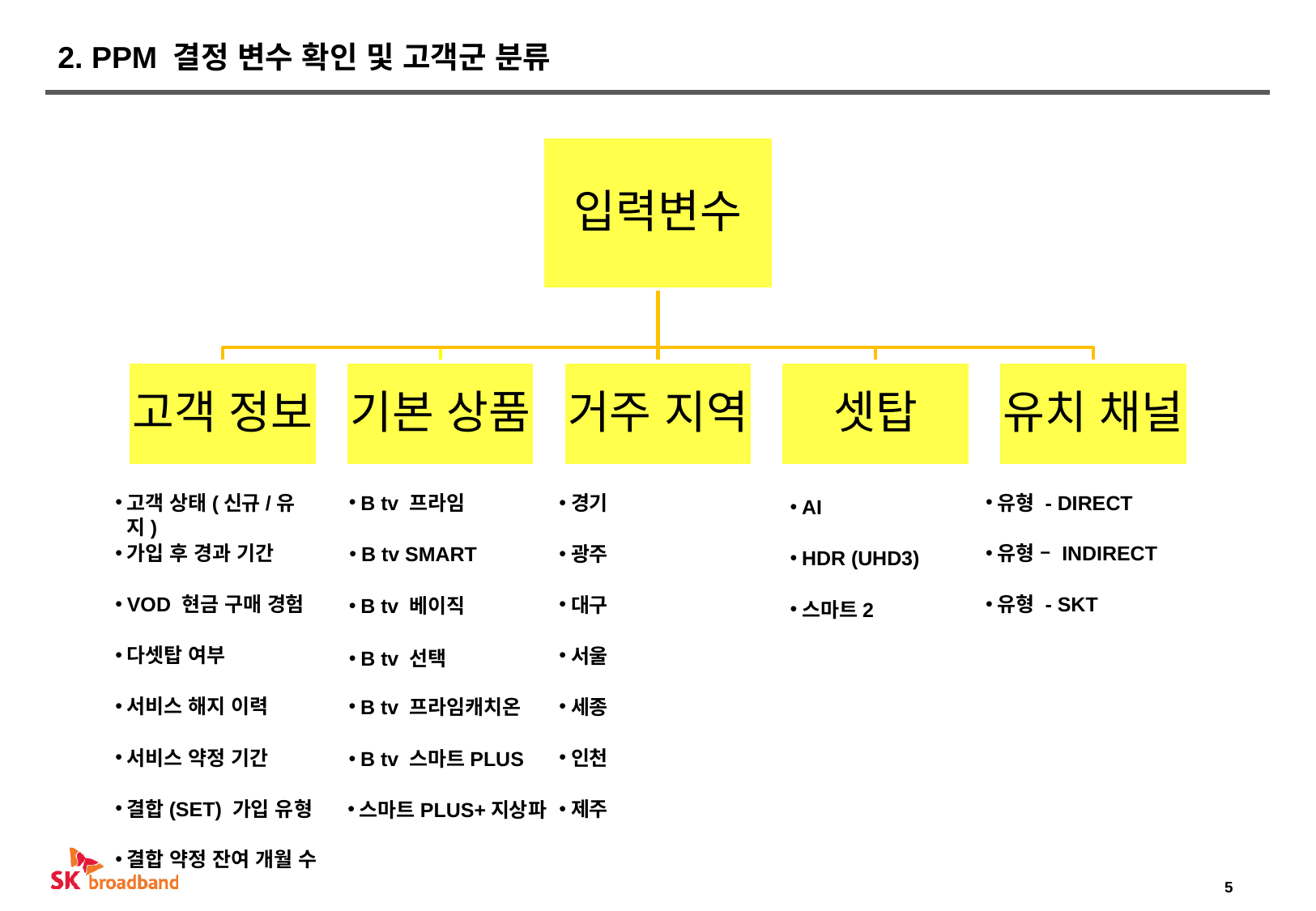

입력변수
고객 정보
기본 상품
거주 지역
셋탑
유치 채널
# 2. PPM 결정 변수 확인 및 고객군 분류
고객 상태(신규/유지)
B tv 프라임
유형 - DIRECT
경기
AI
가입 후 경과 기간
유형 – INDIRECT
광주
B tv SMART
HDR (UHD3)
VOD 현금 구매 경험
유형 - SKT
대구
B tv 베이직
스마트2
다셋탑 여부
서울
B tv 선택
서비스 해지 이력
B tv 프라임캐치온
세종
서비스 약정 기간
인천
B tv 스마트PLUS
결합(SET) 가입 유형
제주
스마트PLUS+지상파
결합 약정 잔여 개월 수